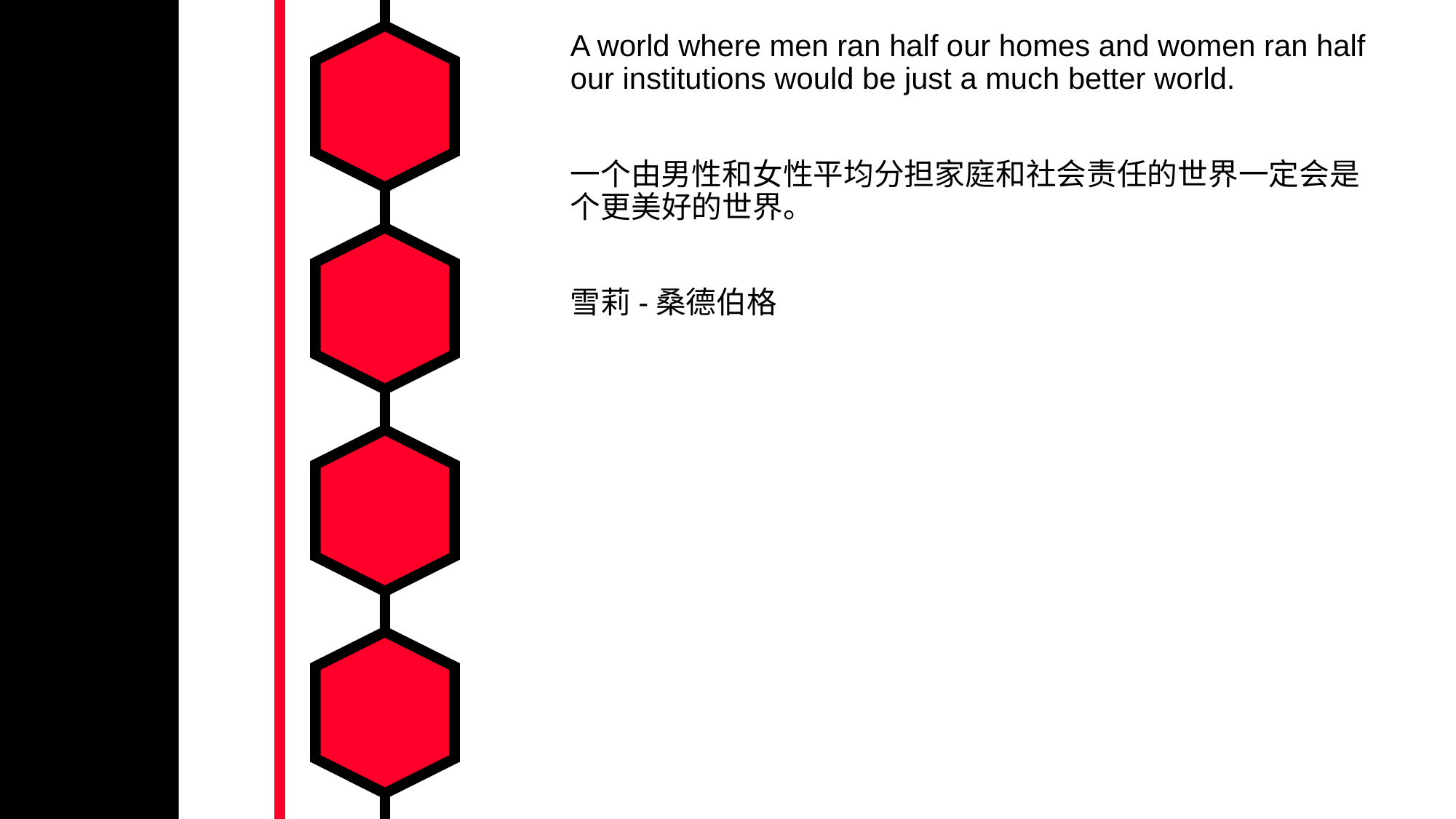

#
A world where men ran half our homes and women ran half our institutions would be just a much better world.

一个由男性和女性平均分担家庭和社会责任的世界一定会是个更美好的世界。

雪莉-桑德伯格